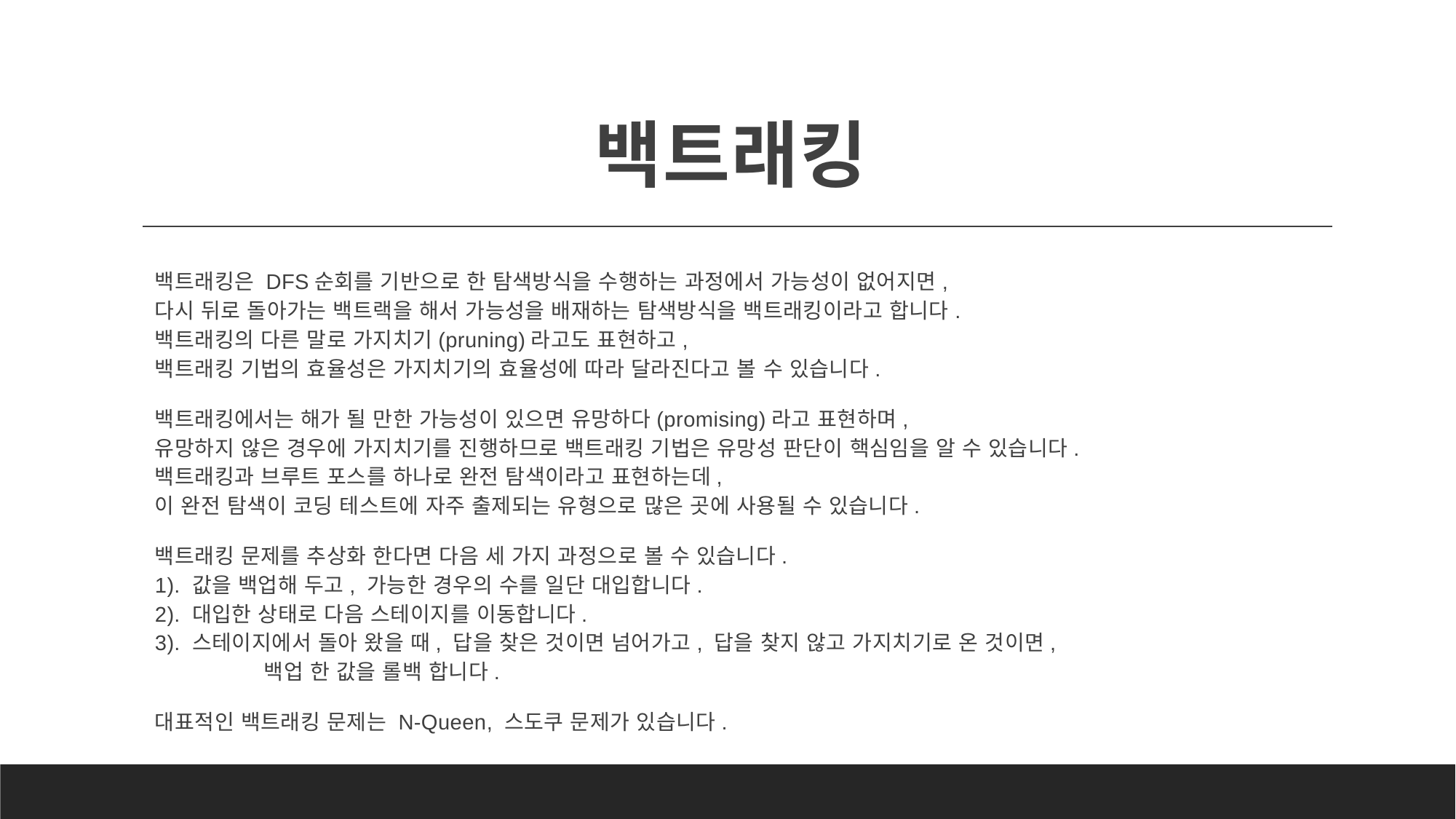

# 백트래킹
백트래킹은 DFS순회를 기반으로 한 탐색방식을 수행하는 과정에서 가능성이 없어지면,
다시 뒤로 돌아가는 백트랙을 해서 가능성을 배재하는 탐색방식을 백트래킹이라고 합니다.
백트래킹의 다른 말로 가지치기(pruning)라고도 표현하고,
백트래킹 기법의 효율성은 가지치기의 효율성에 따라 달라진다고 볼 수 있습니다.
백트래킹에서는 해가 될 만한 가능성이 있으면 유망하다(promising)라고 표현하며,
유망하지 않은 경우에 가지치기를 진행하므로 백트래킹 기법은 유망성 판단이 핵심임을 알 수 있습니다.
백트래킹과 브루트 포스를 하나로 완전 탐색이라고 표현하는데,
이 완전 탐색이 코딩 테스트에 자주 출제되는 유형으로 많은 곳에 사용될 수 있습니다.
백트래킹 문제를 추상화 한다면 다음 세 가지 과정으로 볼 수 있습니다.
1). 값을 백업해 두고, 가능한 경우의 수를 일단 대입합니다.
2). 대입한 상태로 다음 스테이지를 이동합니다.
3). 스테이지에서 돌아 왔을 때, 답을 찾은 것이면 넘어가고, 답을 찾지 않고 가지치기로 온 것이면,
	백업 한 값을 롤백 합니다.
대표적인 백트래킹 문제는 N-Queen, 스도쿠 문제가 있습니다.